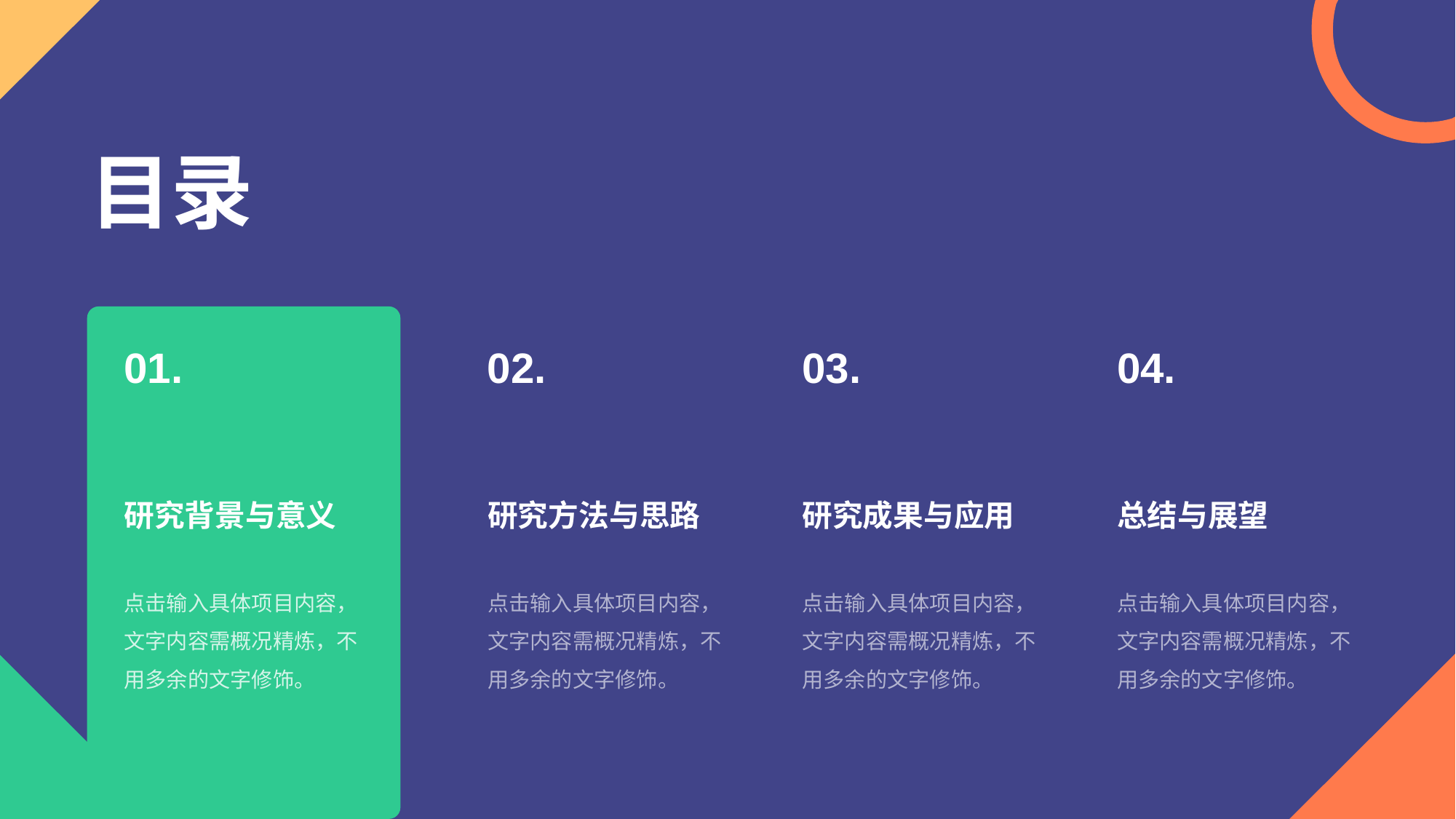

目录

01.
研究背景与意义
点击输入具体项目内容，文字内容需概况精炼，不用多余的文字修饰。
02.
研究方法与思路
点击输入具体项目内容，文字内容需概况精炼，不用多余的文字修饰。
03.
研究成果与应用
点击输入具体项目内容，文字内容需概况精炼，不用多余的文字修饰。
04.
总结与展望
点击输入具体项目内容，文字内容需概况精炼，不用多余的文字修饰。